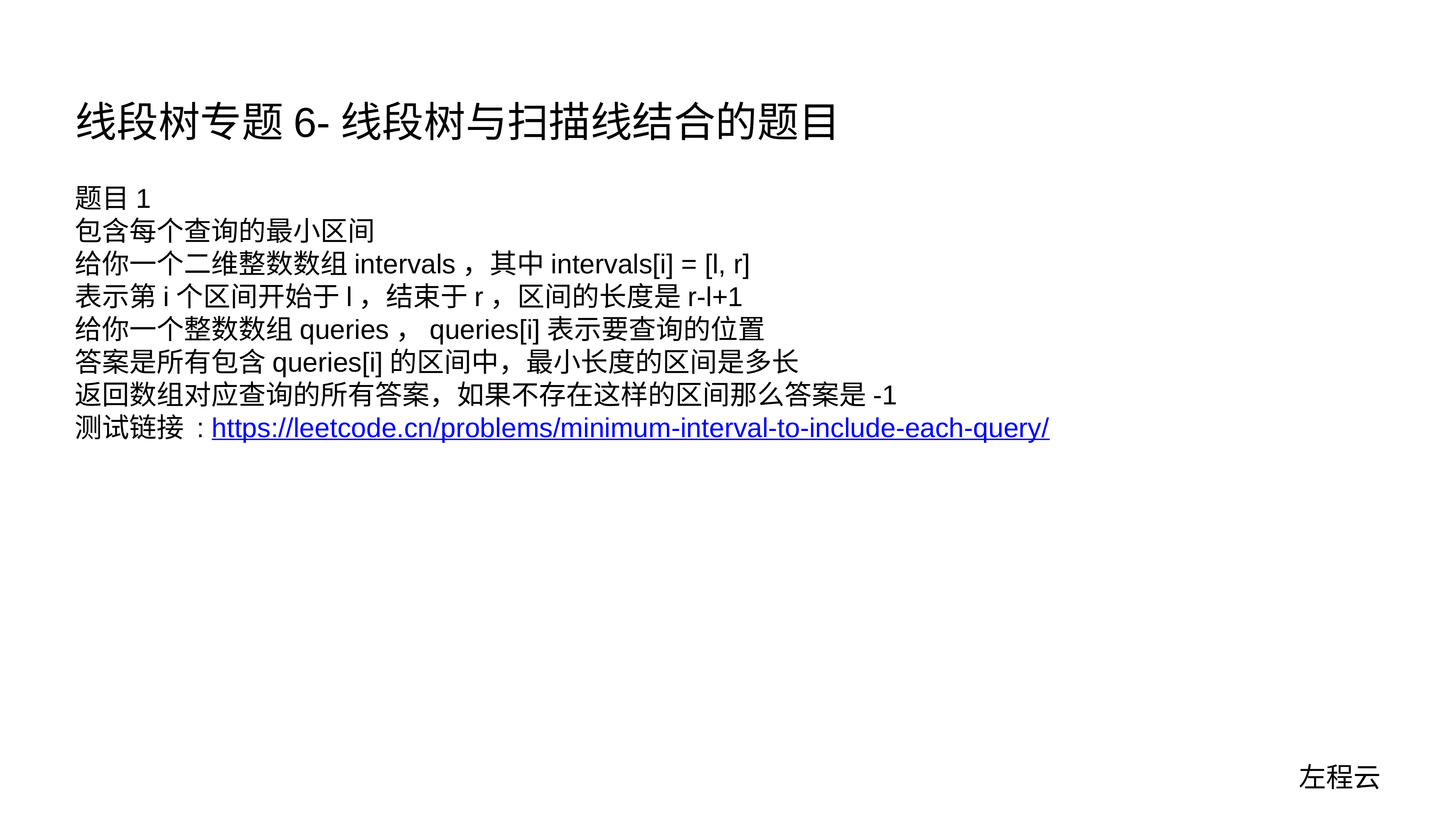

# 线段树专题6-线段树与扫描线结合的题目
题目1
包含每个查询的最小区间
给你一个二维整数数组intervals，其中intervals[i] = [l, r]
表示第i个区间开始于l，结束于r，区间的长度是r-l+1
给你一个整数数组queries，queries[i]表示要查询的位置
答案是所有包含queries[i]的区间中，最小长度的区间是多长
返回数组对应查询的所有答案，如果不存在这样的区间那么答案是-1
测试链接 : https://leetcode.cn/problems/minimum-interval-to-include-each-query/
左程云